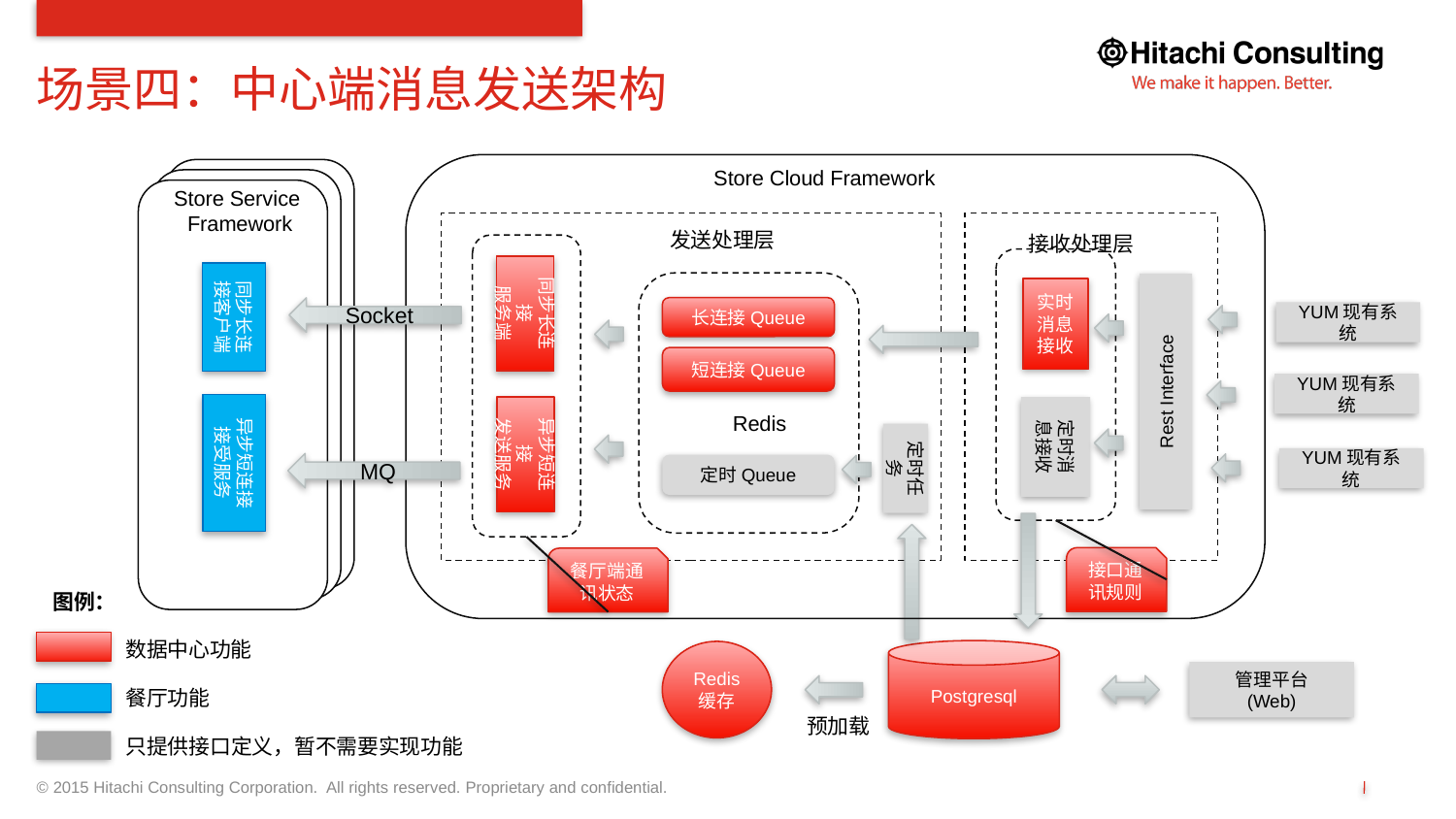

# 场景四：中心端消息发送架构

Store Cloud Framework

Store Service
 Framework

发送处理层
接收处理层
Socket

同步长连接
服务端
同步长连接客户端

Rest Interface
实时消息接收

长连接Queue
YUM现有系统

短连接Queue
YUM现有系统

MQ
异步短连接
接受服务
定时消息接收
异步短连接
发送服务
Redis
定时任务

YUM现有系统

定时Queue

接口通讯规则
餐厅端通讯状态
图例：
数据中心功能

Postgresql
Redis
缓存

管理平台
(Web)

餐厅功能

预加载
只提供接口定义，暂不需要实现功能

15